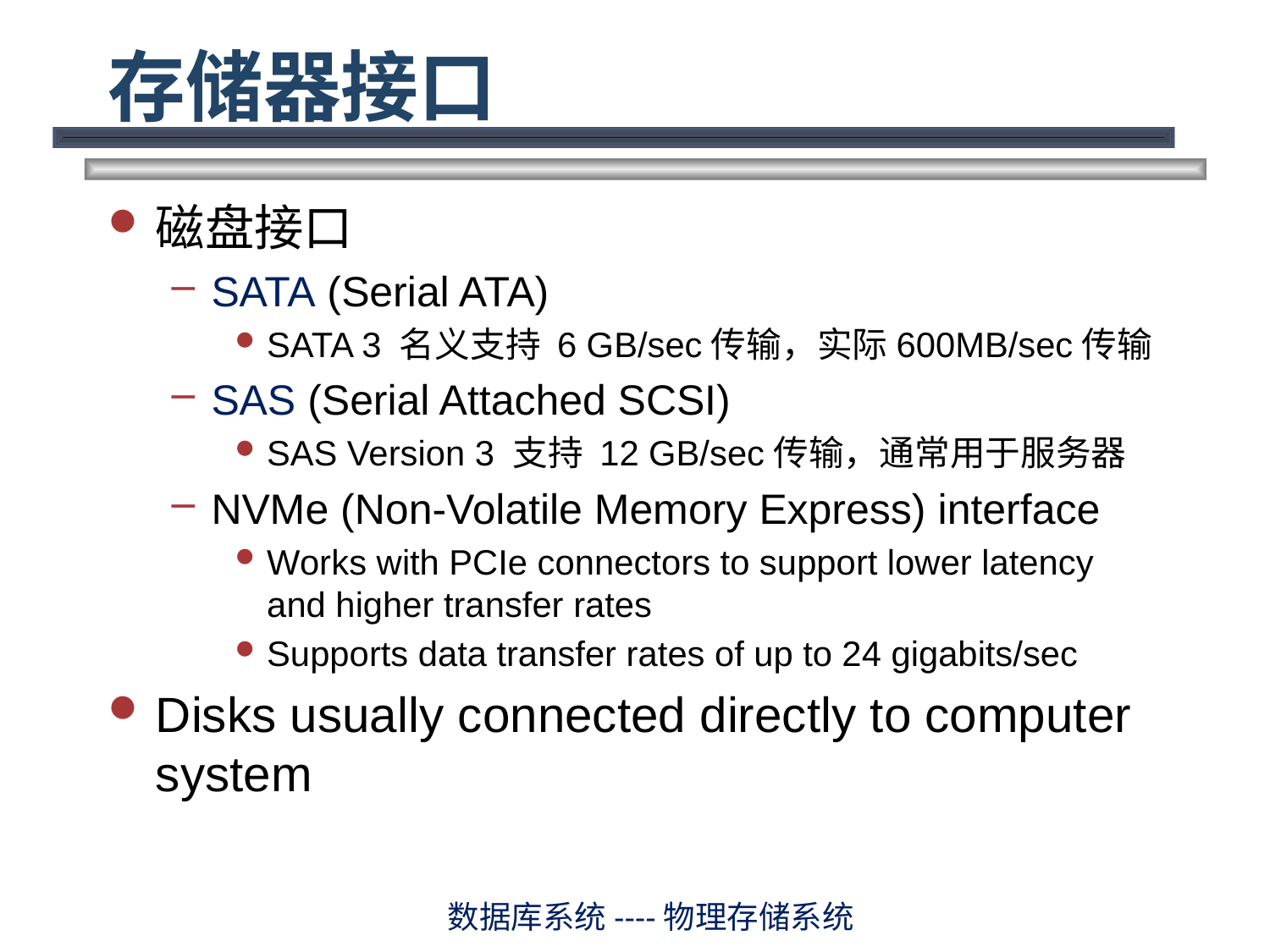

# 存储器接口
磁盘接口
SATA (Serial ATA)
SATA 3 名义支持 6 GB/sec传输，实际600MB/sec传输
SAS (Serial Attached SCSI)
SAS Version 3 支持 12 GB/sec传输，通常用于服务器
NVMe (Non-Volatile Memory Express) interface
Works with PCIe connectors to support lower latency and higher transfer rates
Supports data transfer rates of up to 24 gigabits/sec
Disks usually connected directly to computer system

数据库系统----物理存储系统